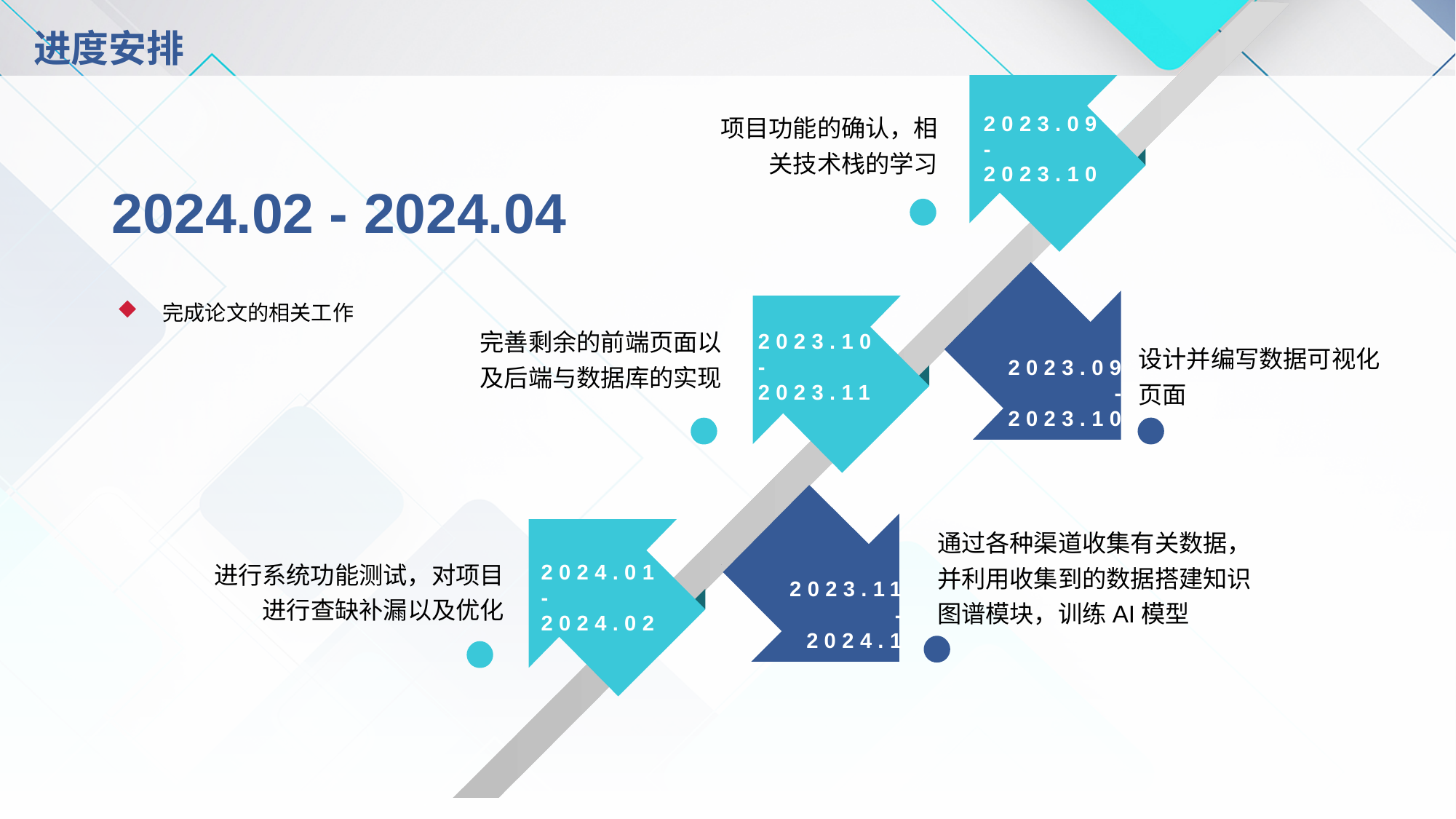

# 进度安排

2023.09
-
2023.10
项目功能的确认，相关技术栈的学习
2024.02 - 2024.04

完成论文的相关工作

完善剩余的前端页面以及后端与数据库的实现
2023.10
-
2023.11
设计并编写数据可视化页面
2023.09
-
2023.10

通过各种渠道收集有关数据，并利用收集到的数据搭建知识图谱模块，训练AI模型

进行系统功能测试，对项目进行查缺补漏以及优化
2024.01
-
2024.02
2023.11
-
2024.1